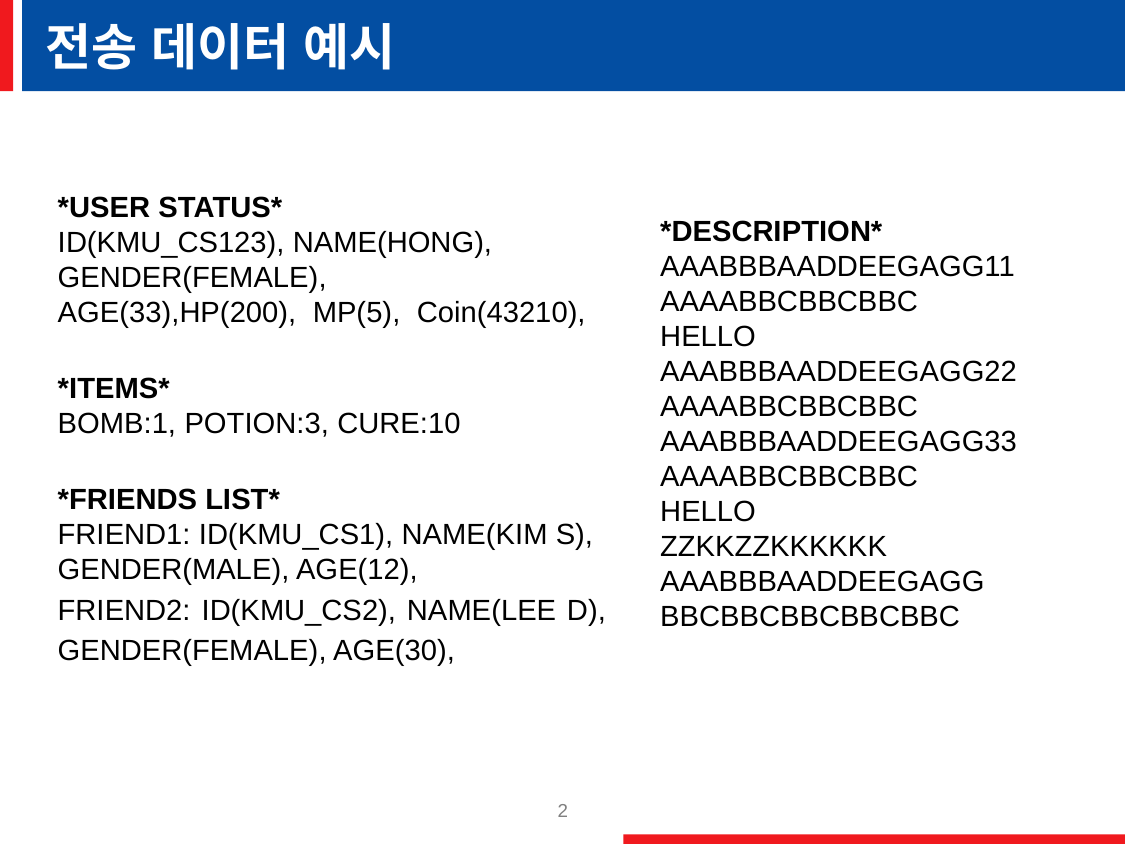

# 전송 데이터 예시
*USER STATUS*
ID(KMU_CS123), NAME(HONG),
GENDER(FEMALE),
AGE(33),HP(200),  MP(5),  Coin(43210),

*ITEMS*
BOMB:1, POTION:3, CURE:10

*FRIENDS LIST*
FRIEND1: ID(KMU_CS1), NAME(KIM S),
GENDER(MALE), AGE(12),
FRIEND2: ID(KMU_CS2), NAME(LEE D),
GENDER(FEMALE), AGE(30),

*DESCRIPTION*
AAABBBAADDEEGAGG11
AAAABBCBBCBBC
HELLO
AAABBBAADDEEGAGG22
AAAABBCBBCBBC
AAABBBAADDEEGAGG33
AAAABBCBBCBBC
HELLO
ZZKKZZKKKKKK
AAABBBAADDEEGAGG
BBCBBCBBCBBCBBC